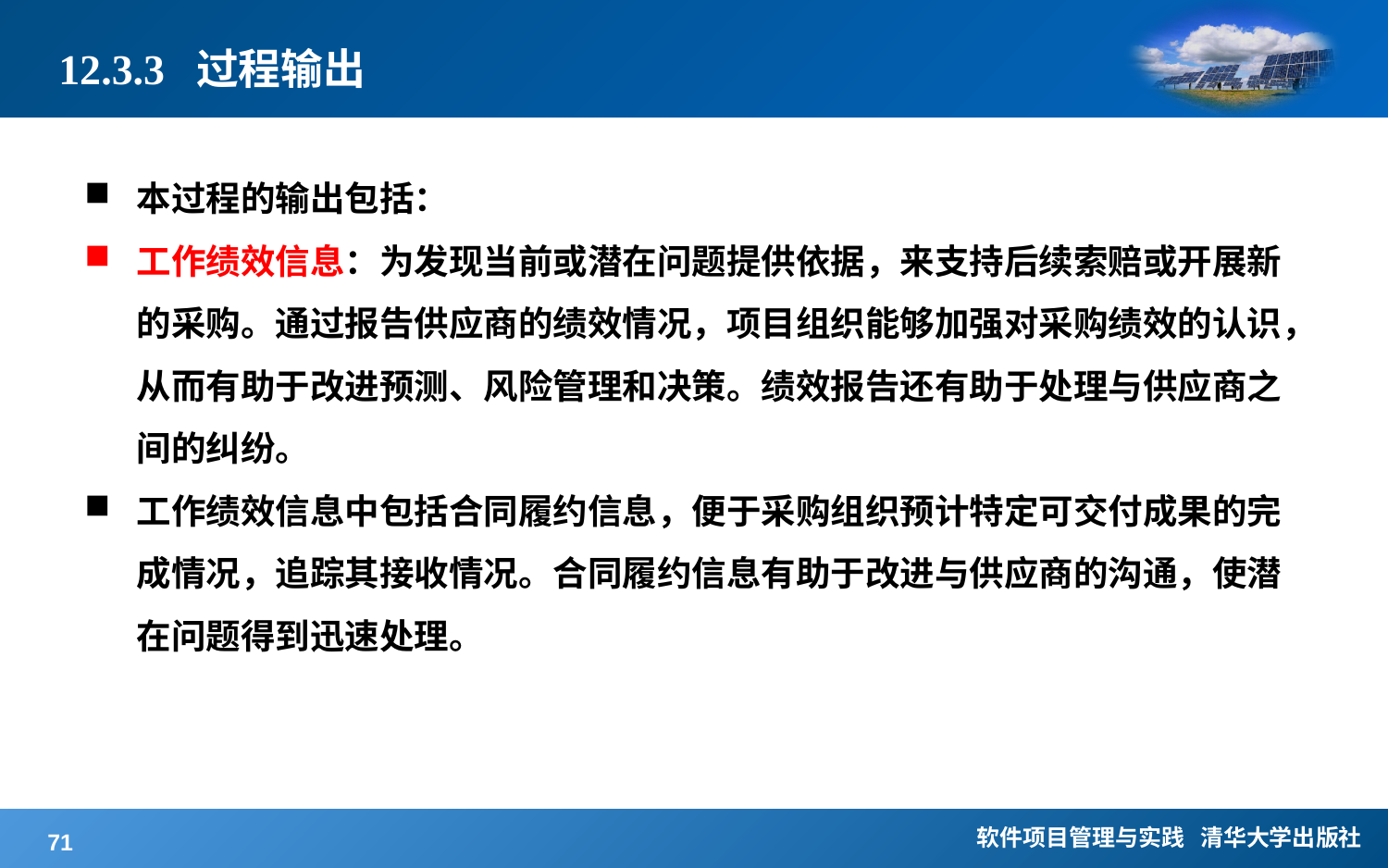

# 12.3.3  过程输出
本过程的输出包括：
工作绩效信息：为发现当前或潜在问题提供依据，来支持后续索赔或开展新的采购。通过报告供应商的绩效情况，项目组织能够加强对采购绩效的认识，从而有助于改进预测、风险管理和决策。绩效报告还有助于处理与供应商之间的纠纷。
工作绩效信息中包括合同履约信息，便于采购组织预计特定可交付成果的完成情况，追踪其接收情况。合同履约信息有助于改进与供应商的沟通，使潜在问题得到迅速处理。